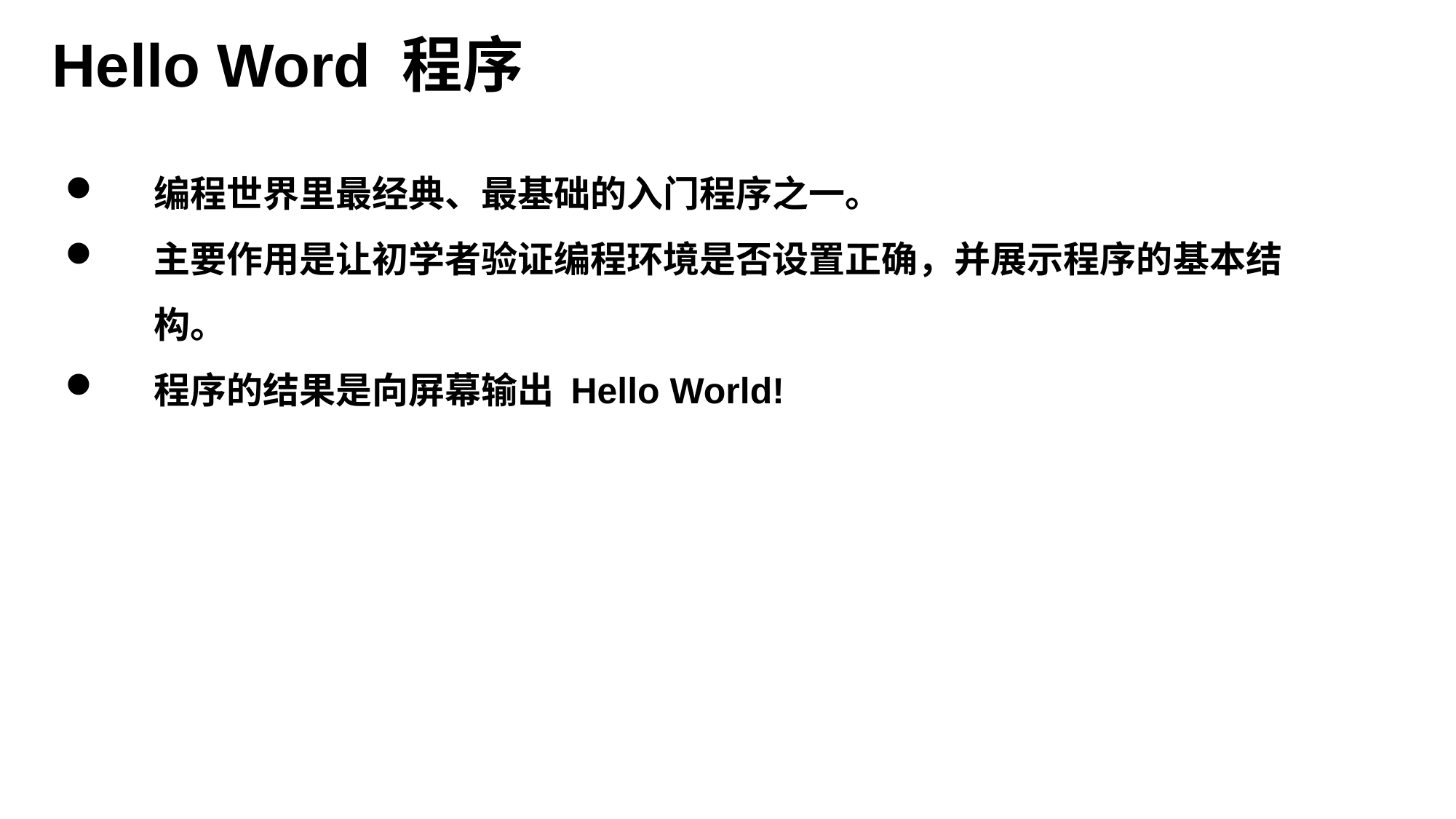

Hello Word 程序
编程世界里最经典、最基础的入门程序之一。
主要作用是让初学者验证编程环境是否设置正确，并展示程序的基本结构。
程序的结果是向屏幕输出 Hello World!

2017